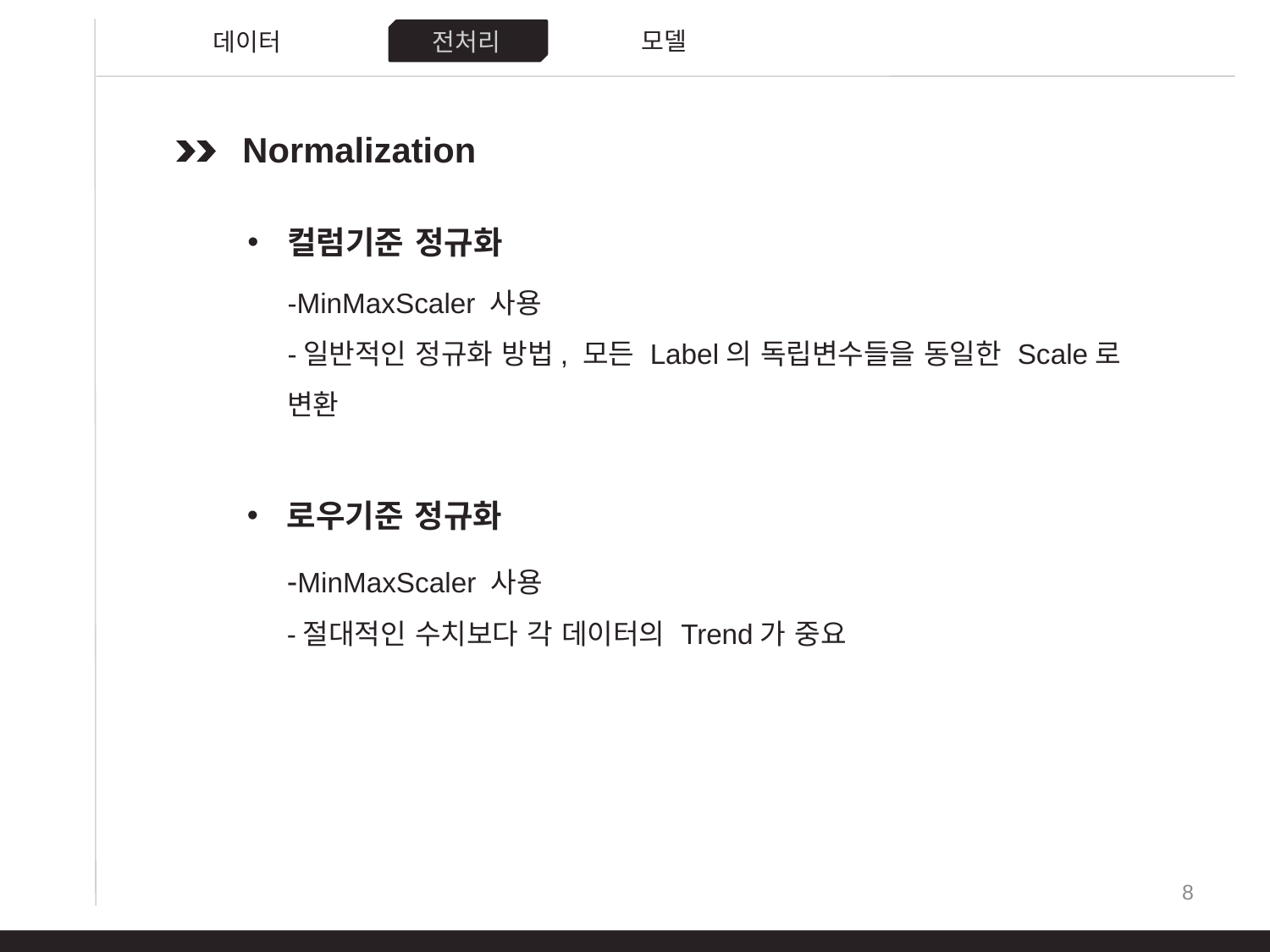

모델
데이터
전처리

Normalization

컬럼기준 정규화
-MinMaxScaler 사용
-일반적인 정규화 방법, 모든 Label의 독립변수들을 동일한 Scale로 변환
로우기준 정규화
-MinMaxScaler 사용
-절대적인 수치보다 각 데이터의 Trend가 중요
8